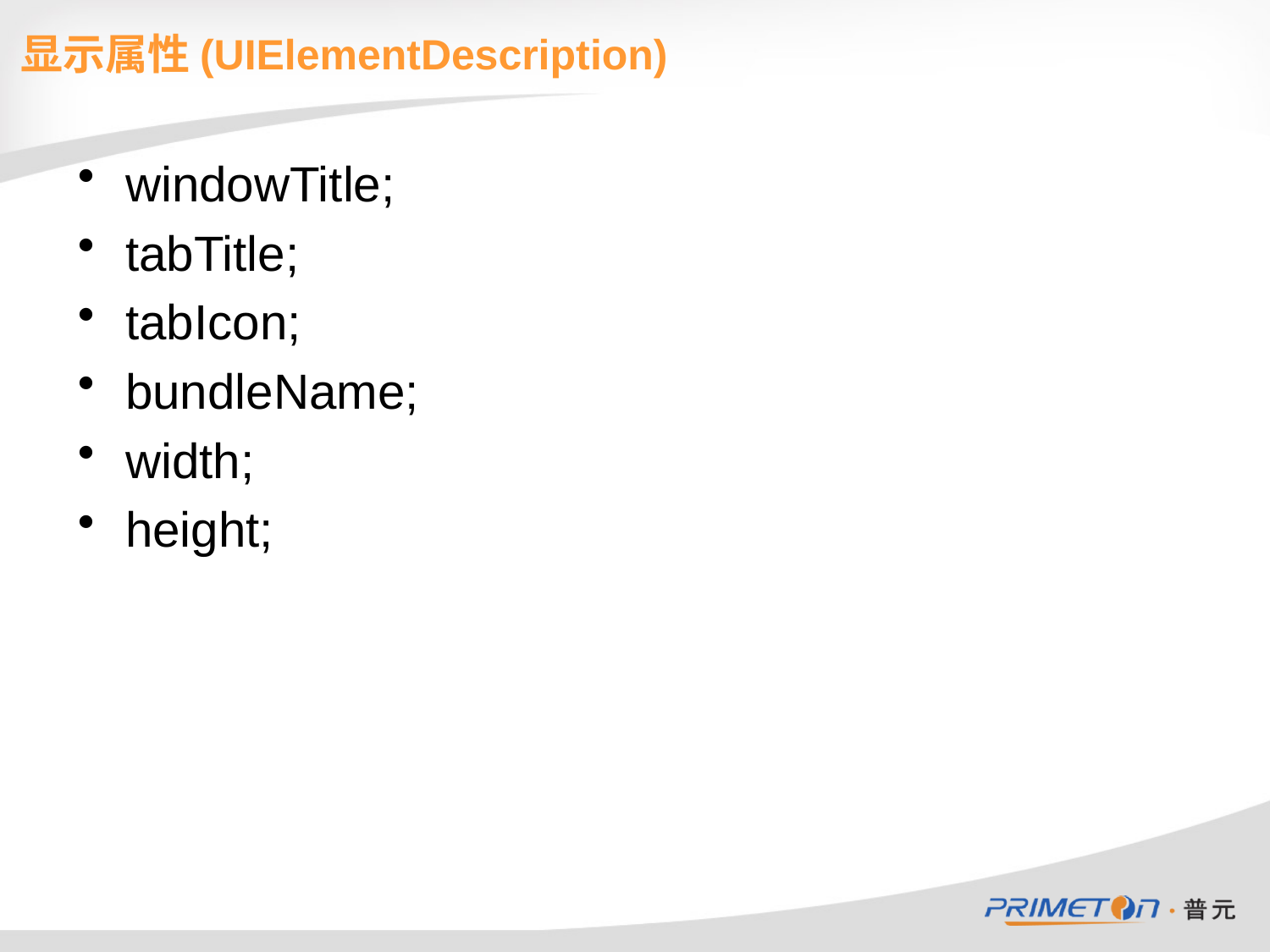

显示属性(UIElementDescription)
windowTitle;
tabTitle;
tabIcon;
bundleName;
width;
height;